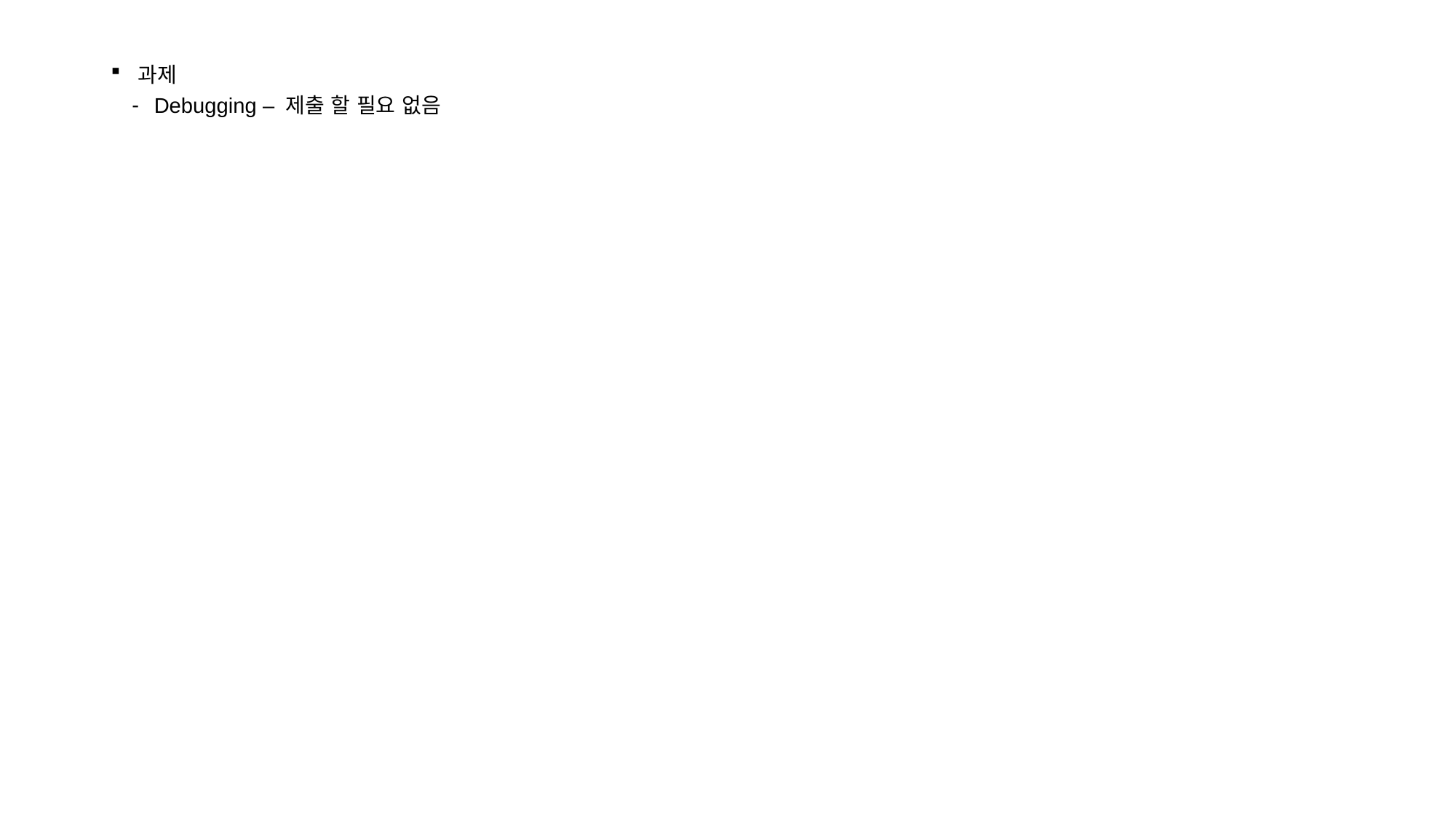

과제
Debugging – 제출 할 필요 없음